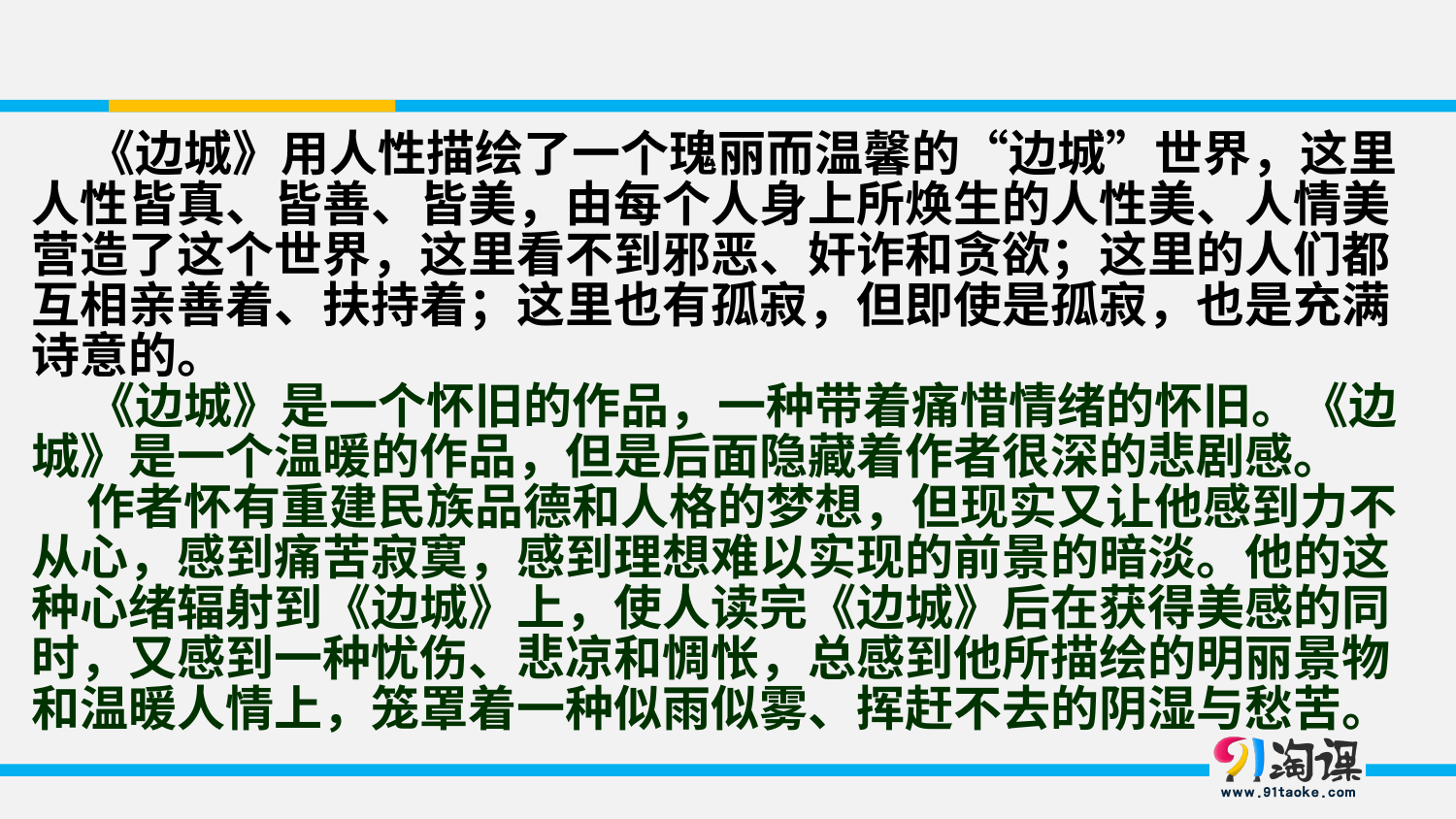

《边城》用人性描绘了一个瑰丽而温馨的“边城”世界，这里人性皆真、皆善、皆美，由每个人身上所焕生的人性美、人情美营造了这个世界，这里看不到邪恶、奸诈和贪欲；这里的人们都互相亲善着、扶持着；这里也有孤寂，但即使是孤寂，也是充满诗意的。
    《边城》是一个怀旧的作品，一种带着痛惜情绪的怀旧。《边城》是一个温暖的作品，但是后面隐藏着作者很深的悲剧感。
    作者怀有重建民族品德和人格的梦想，但现实又让他感到力不从心，感到痛苦寂寞，感到理想难以实现的前景的暗淡。他的这种心绪辐射到《边城》上，使人读完《边城》后在获得美感的同时，又感到一种忧伤、悲凉和惆怅，总感到他所描绘的明丽景物和温暖人情上，笼罩着一种似雨似雾、挥赶不去的阴湿与愁苦。